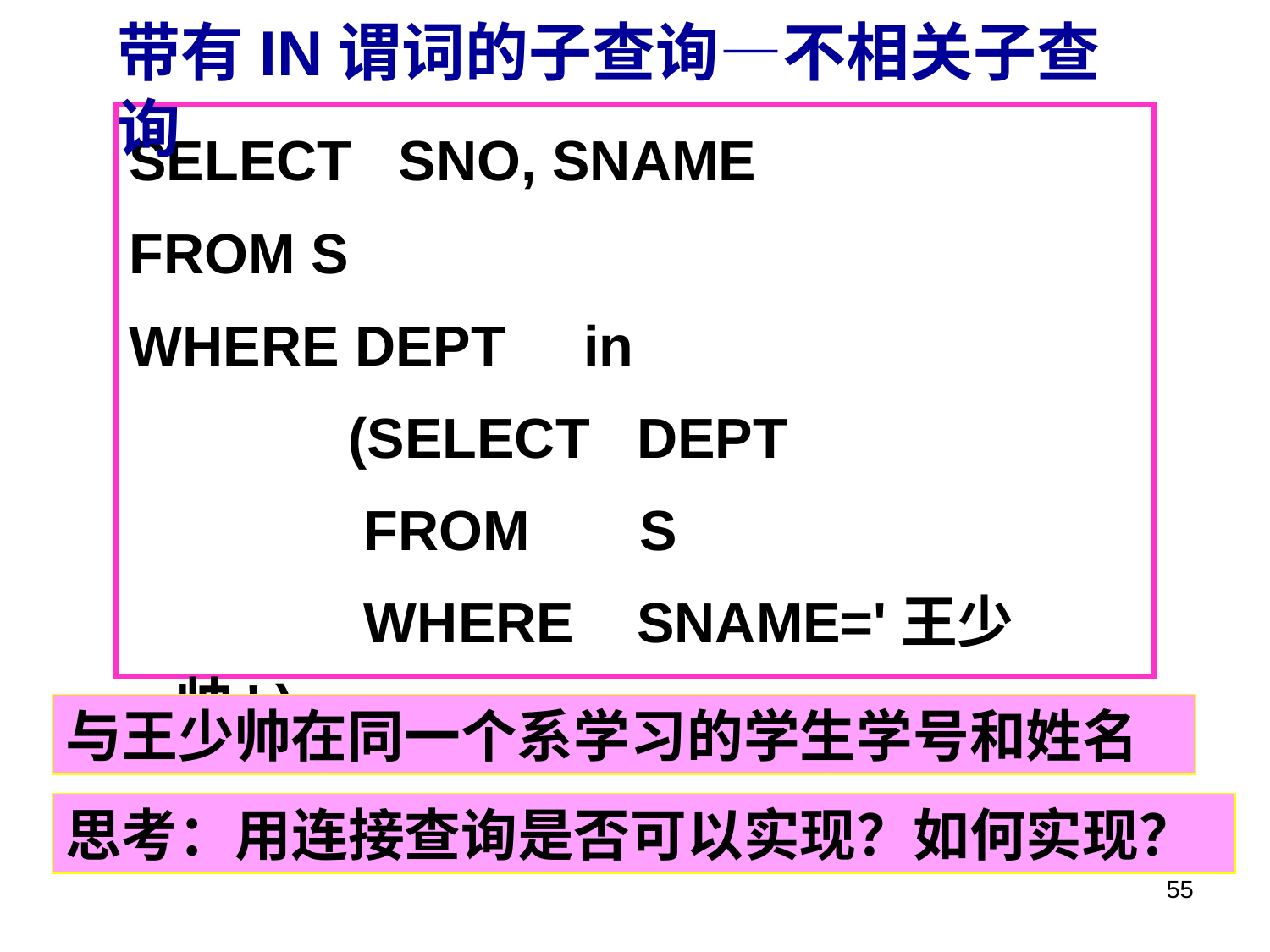

带有IN谓词的子查询—不相关子查询
SELECT   SNO, SNAME
FROM S
WHERE DEPT     in
              (SELECT   DEPT
               FROM       S
               WHERE    SNAME='王少帅' );
与王少帅在同一个系学习的学生学号和姓名
思考：用连接查询是否可以实现？如何实现？
55